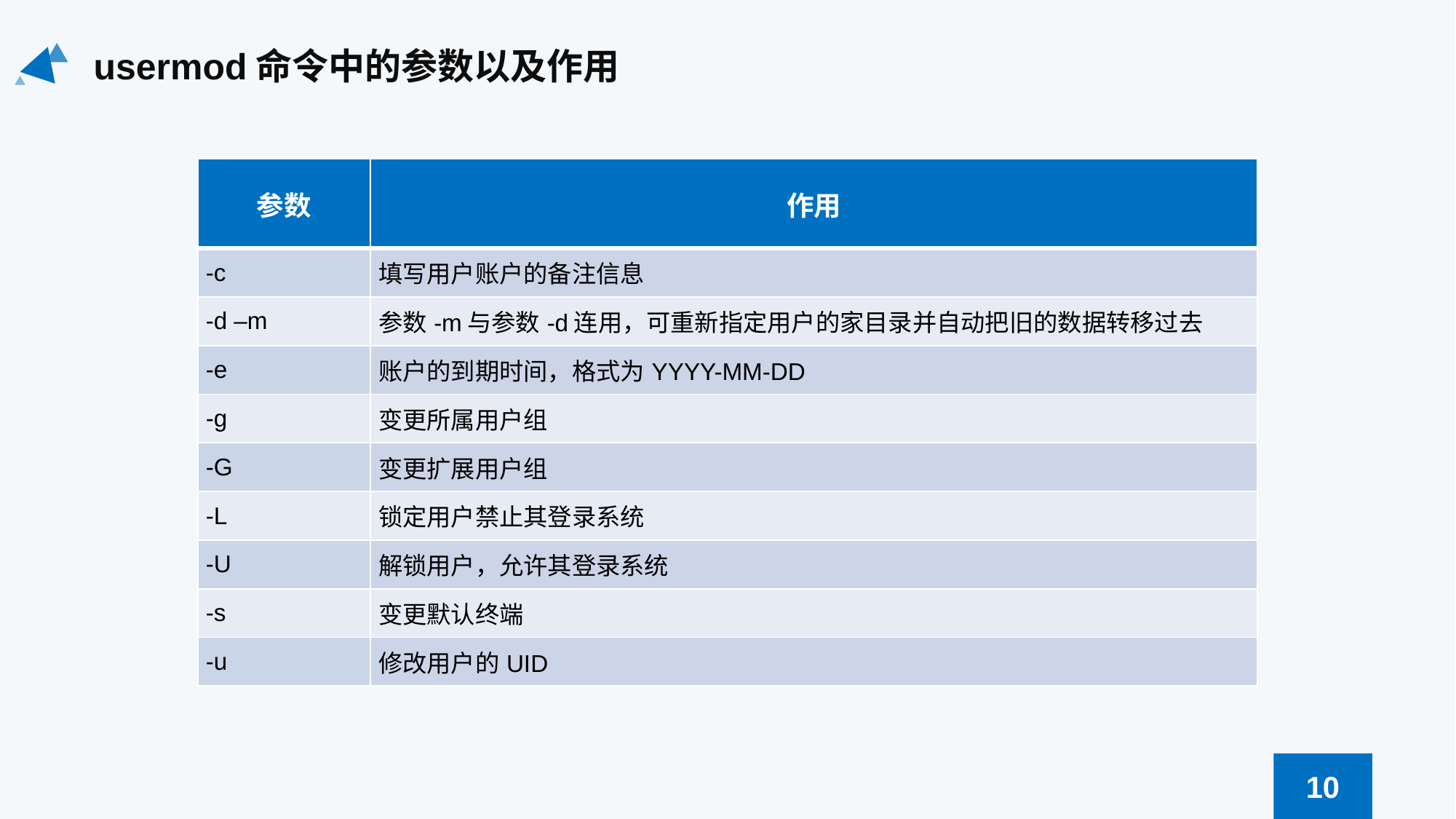

usermod命令中的参数以及作用

| 参数 | 作用 |
| --- | --- |
| -c | 填写用户账户的备注信息 |
| -d –m | 参数-m与参数-d连用，可重新指定用户的家目录并自动把旧的数据转移过去 |
| -e | 账户的到期时间，格式为YYYY-MM-DD |
| -g | 变更所属用户组 |
| -G | 变更扩展用户组 |
| -L | 锁定用户禁止其登录系统 |
| -U | 解锁用户，允许其登录系统 |
| -s | 变更默认终端 |
| -u | 修改用户的UID |

10